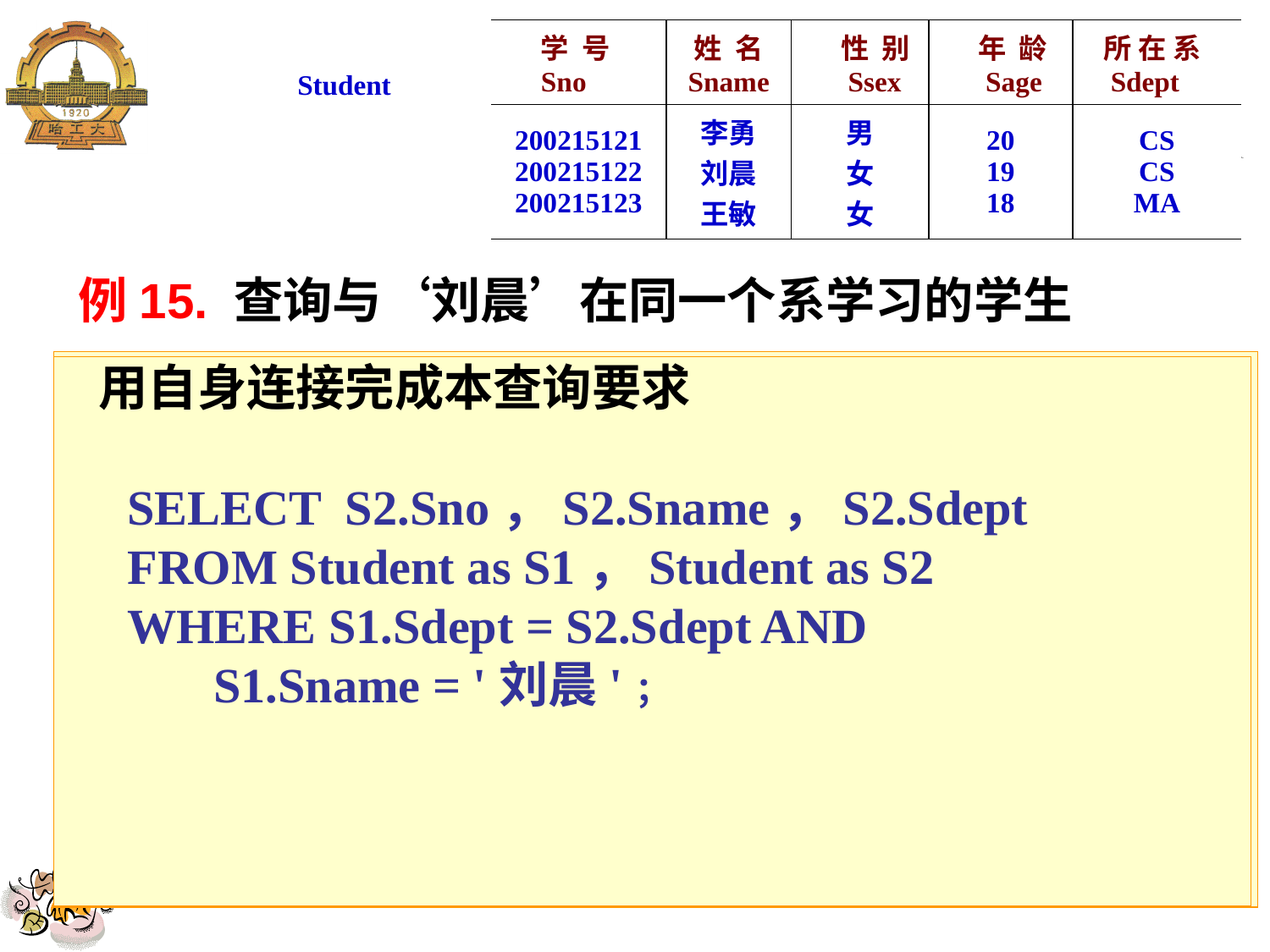

| 学 号 Sno | 姓 名 Sname | 性 别 Ssex | 年 龄 Sage | 所 在 系 Sdept |
| --- | --- | --- | --- | --- |
| 200215121 200215122 200215123 | 李勇 刘晨 王敏 | 男 女 女 | 20 19 18 | CS CS MA |
Student
例15. 查询与‘刘晨’在同一个系学习的学生

   查询分两步完成：
   第一步：确定‘刘晨’所在系名
                 select  sdept
                from  student
                where  sname=’刘晨’;

   第二步：查找所有’CS’系学习的学生
               select  sno,sname,sdept
               from   student
               where  sdept=’CS’;
          Select   sno, sname, sdept
          From    student
          Where  sdept  in (
                                        Select  sdept
                                        From   student
                                        Where sname=’刘晨’
                                        );
   用自身连接完成本查询要求

     SELECT  S2.Sno，S2.Sname，S2.Sdept
     FROM Student as S1，Student as S2
     WHERE S1.Sdept = S2.Sdept AND
            S1.Sname = '刘晨'；
子查询只执行一次，结果用于父查询，子查询的查询条件不依赖于父查询，这类子查询称为不相关子查询